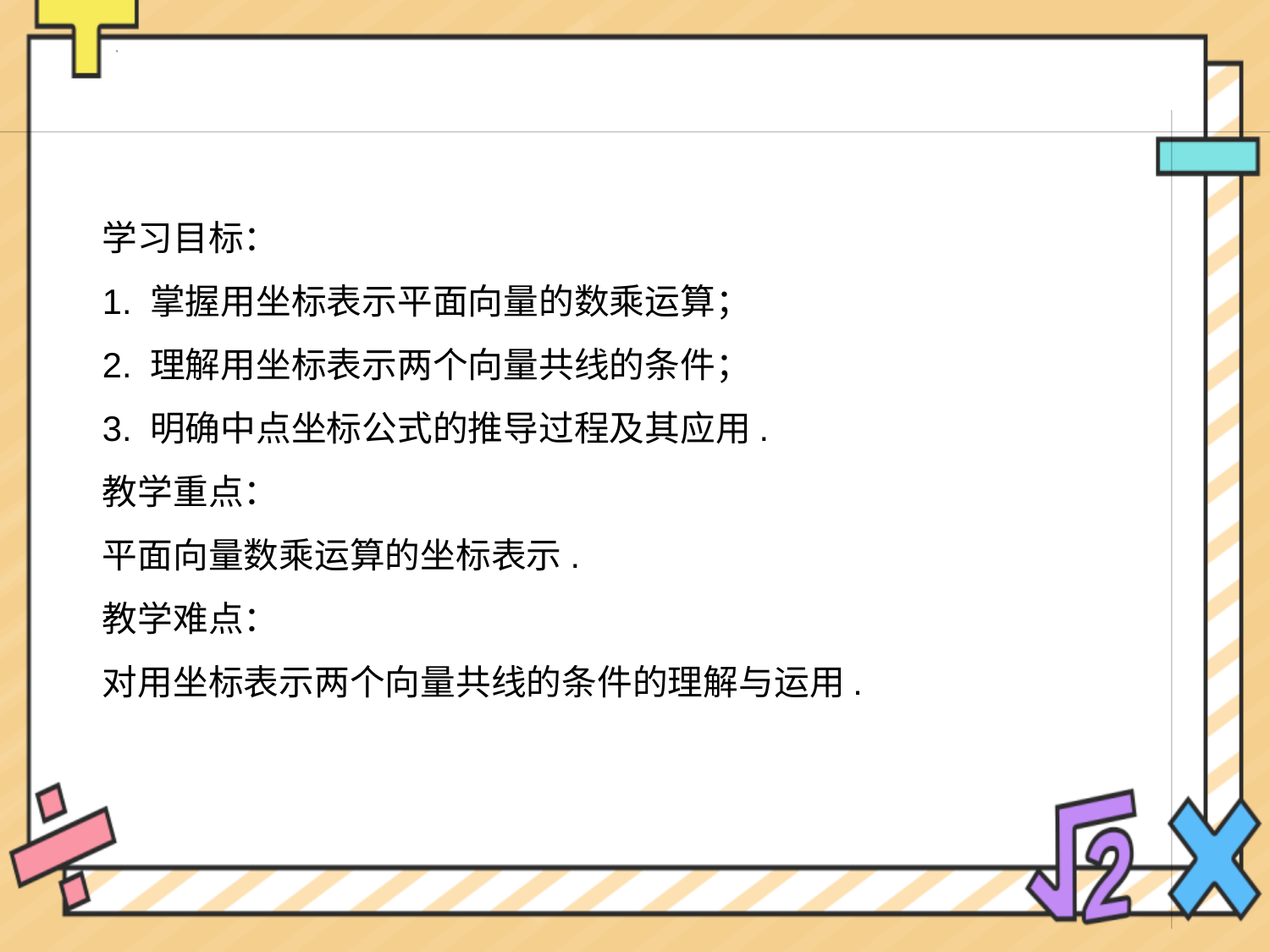

学习目标：
1. 掌握用坐标表示平面向量的数乘运算；
2. 理解用坐标表示两个向量共线的条件；
3. 明确中点坐标公式的推导过程及其应用.
教学重点：
平面向量数乘运算的坐标表示.
教学难点：
对用坐标表示两个向量共线的条件的理解与运用.